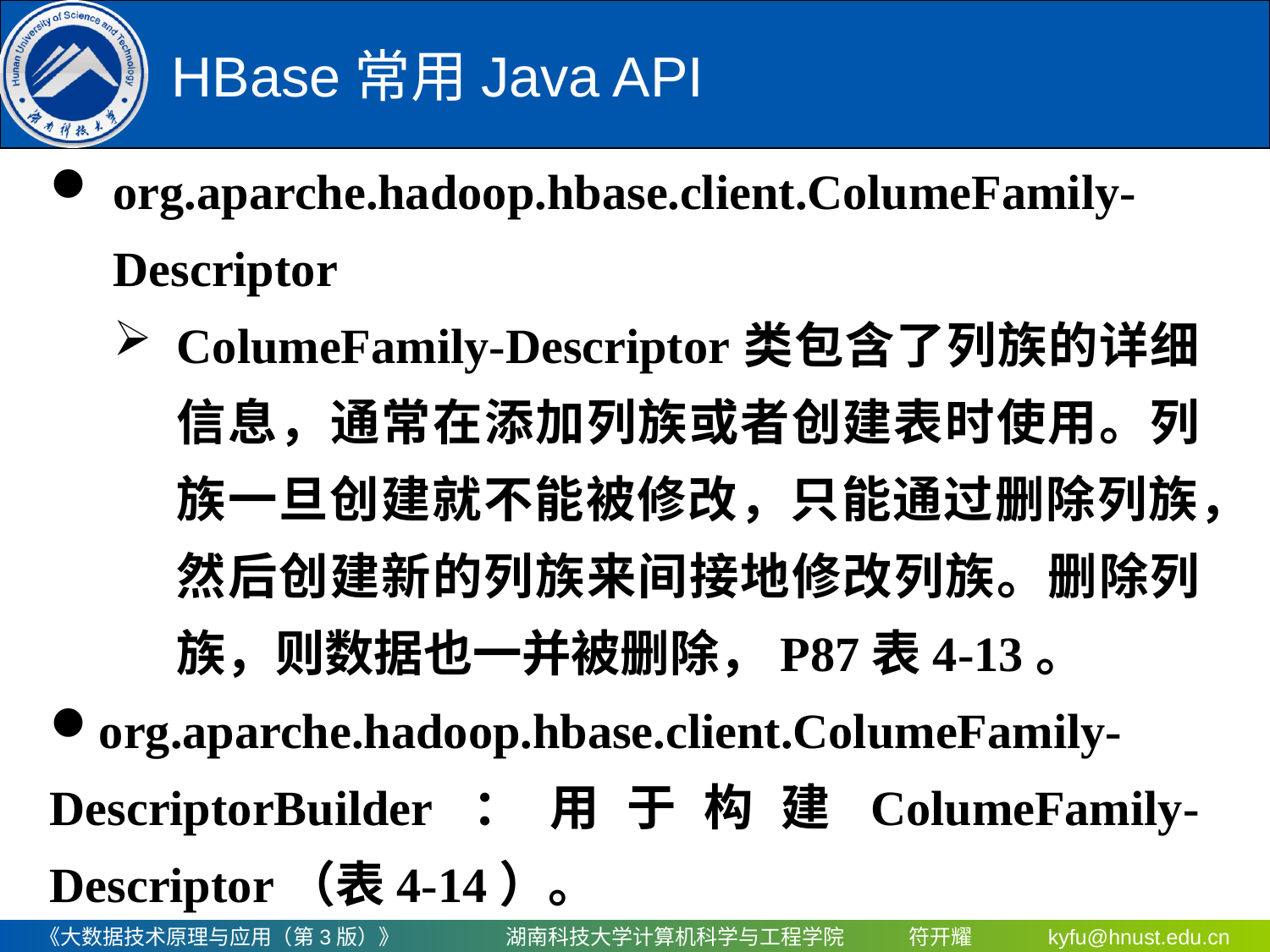

# HBase常用Java API
org.aparche.hadoop.hbase.client.ColumeFamily-Descriptor
ColumeFamily-Descriptor类包含了列族的详细信息，通常在添加列族或者创建表时使用。列族一旦创建就不能被修改，只能通过删除列族，然后创建新的列族来间接地修改列族。删除列族，则数据也一并被删除，P87表4-13。
org.aparche.hadoop.hbase.client.ColumeFamily-DescriptorBuilder：用于构建ColumeFamily-Descriptor（表4-14）。